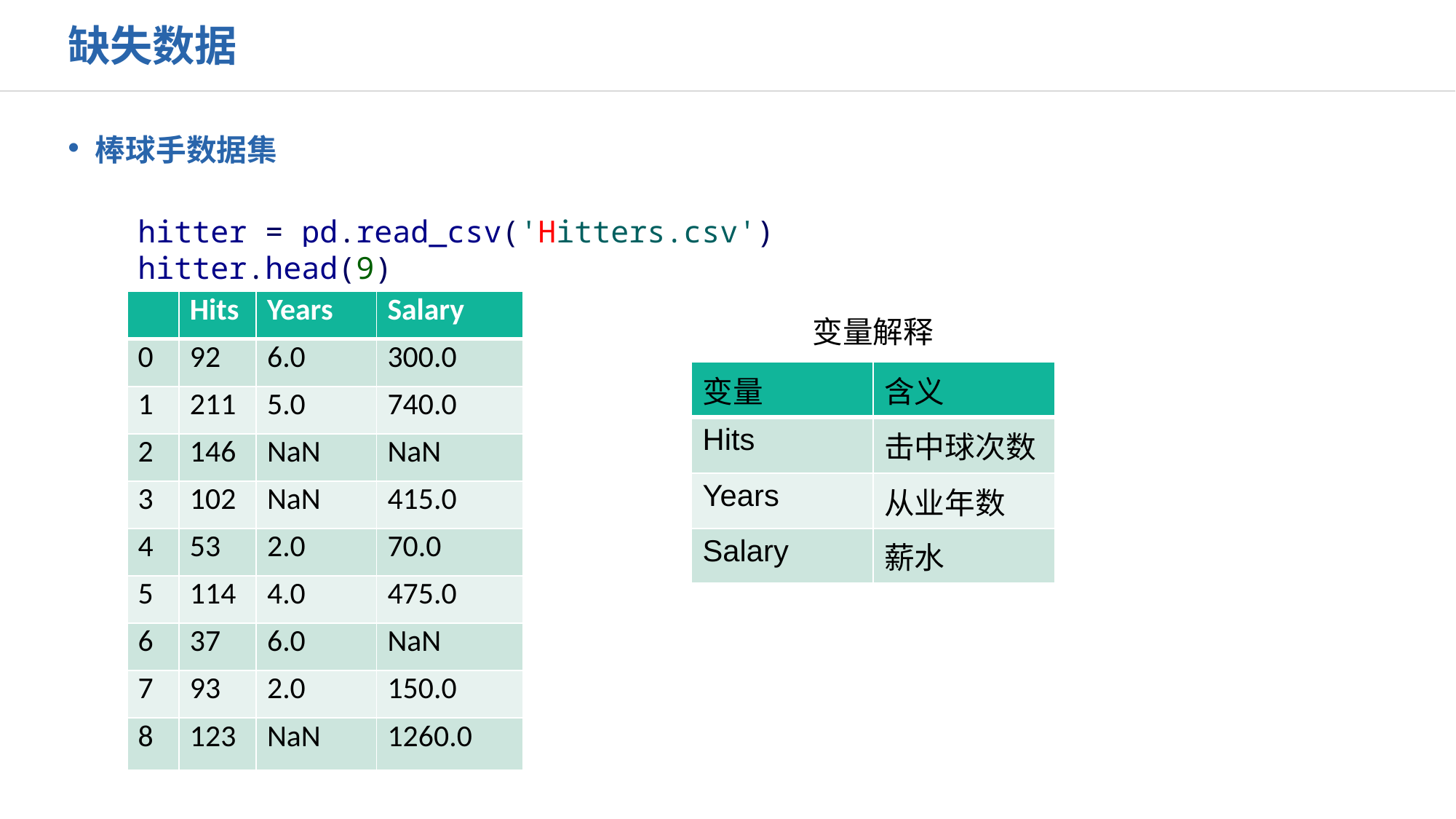

缺失数据
棒球手数据集

hitter = pd.read_csv('Hitters.csv')
hitter.head(9)
|  | Hits | Years | Salary |
| --- | --- | --- | --- |
| 0 | 92 | 6.0 | 300.0 |
| 1 | 211 | 5.0 | 740.0 |
| 2 | 146 | NaN | NaN |
| 3 | 102 | NaN | 415.0 |
| 4 | 53 | 2.0 | 70.0 |
| 5 | 114 | 4.0 | 475.0 |
| 6 | 37 | 6.0 | NaN |
| 7 | 93 | 2.0 | 150.0 |
| 8 | 123 | NaN | 1260.0 |
变量解释
| 变量 | 含义 |
| --- | --- |
| Hits | 击中球次数 |
| Years | 从业年数 |
| Salary | 薪水 |